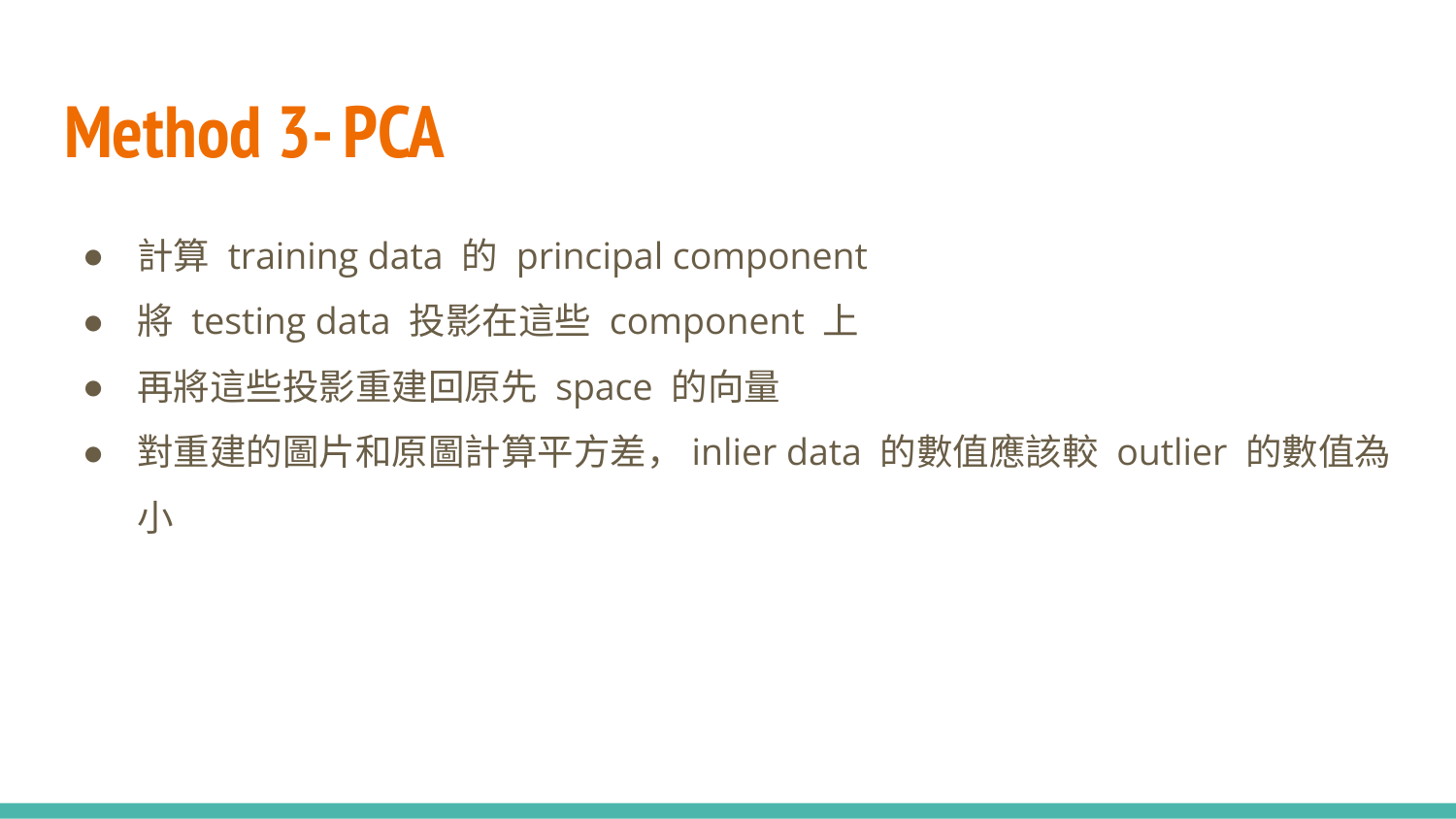

# Method 3- PCA
計算 training data 的 principal component
將 testing data 投影在這些 component 上
再將這些投影重建回原先 space 的向量
對重建的圖片和原圖計算平方差，inlier data 的數值應該較 outlier 的數值為小